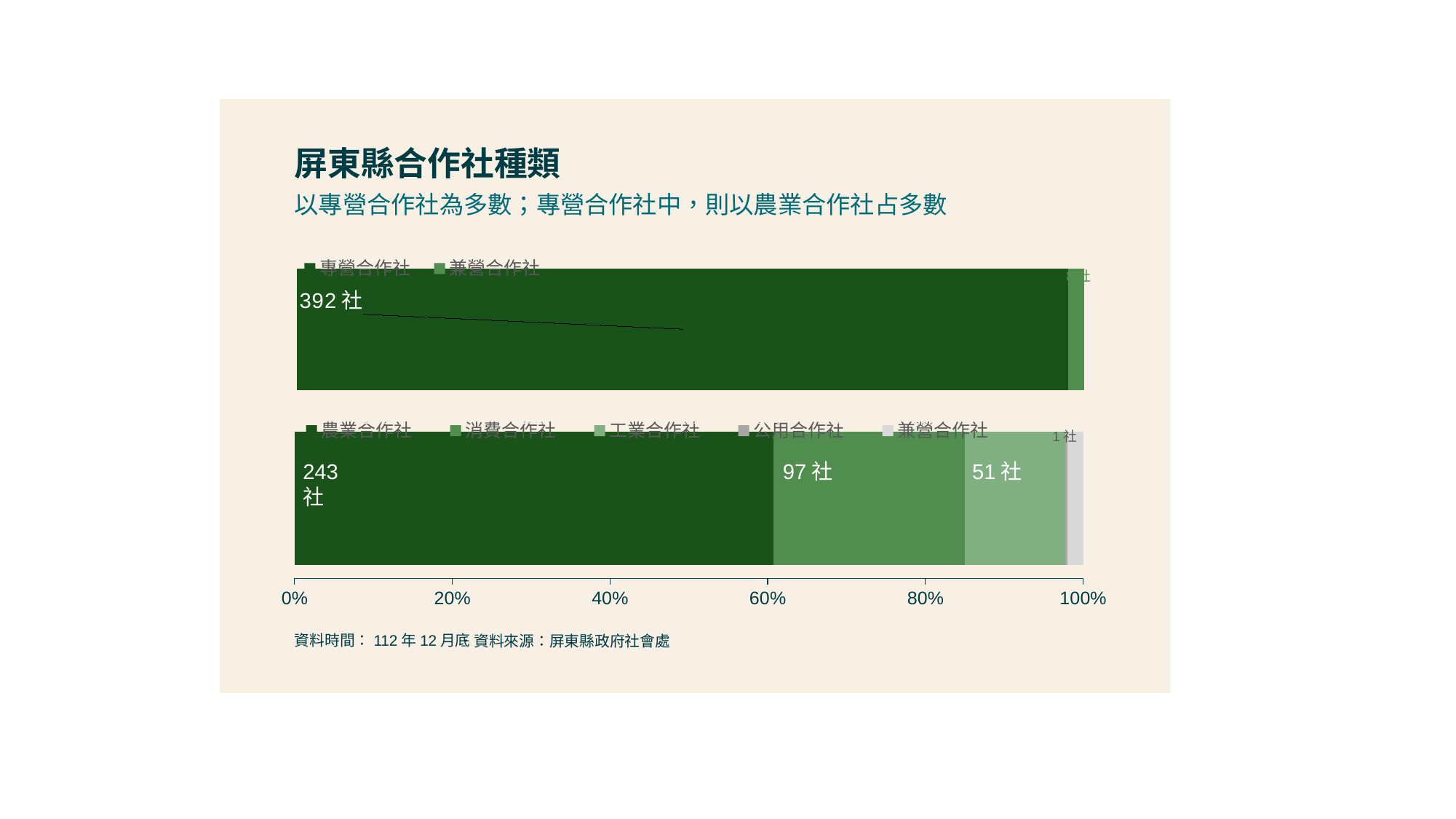

屏東縣合作社種類
以專營合作社為多數；專營合作社中，則以農業合作社占多數

### Chart

| Category | 專營合作社 | 儲蓄互助社 | 兼營合作社 |
|---|---|---|---|
8社

### Chart

| Category | 農業合作社 | 消費合作社 | 工業合作社 | 公用合作社 | 兼營合作社 |
|---|---|---|---|---|---|
243社
97社
51社
1社
資料時間：112年12月底
．資料來源：屏東縣政府社會處